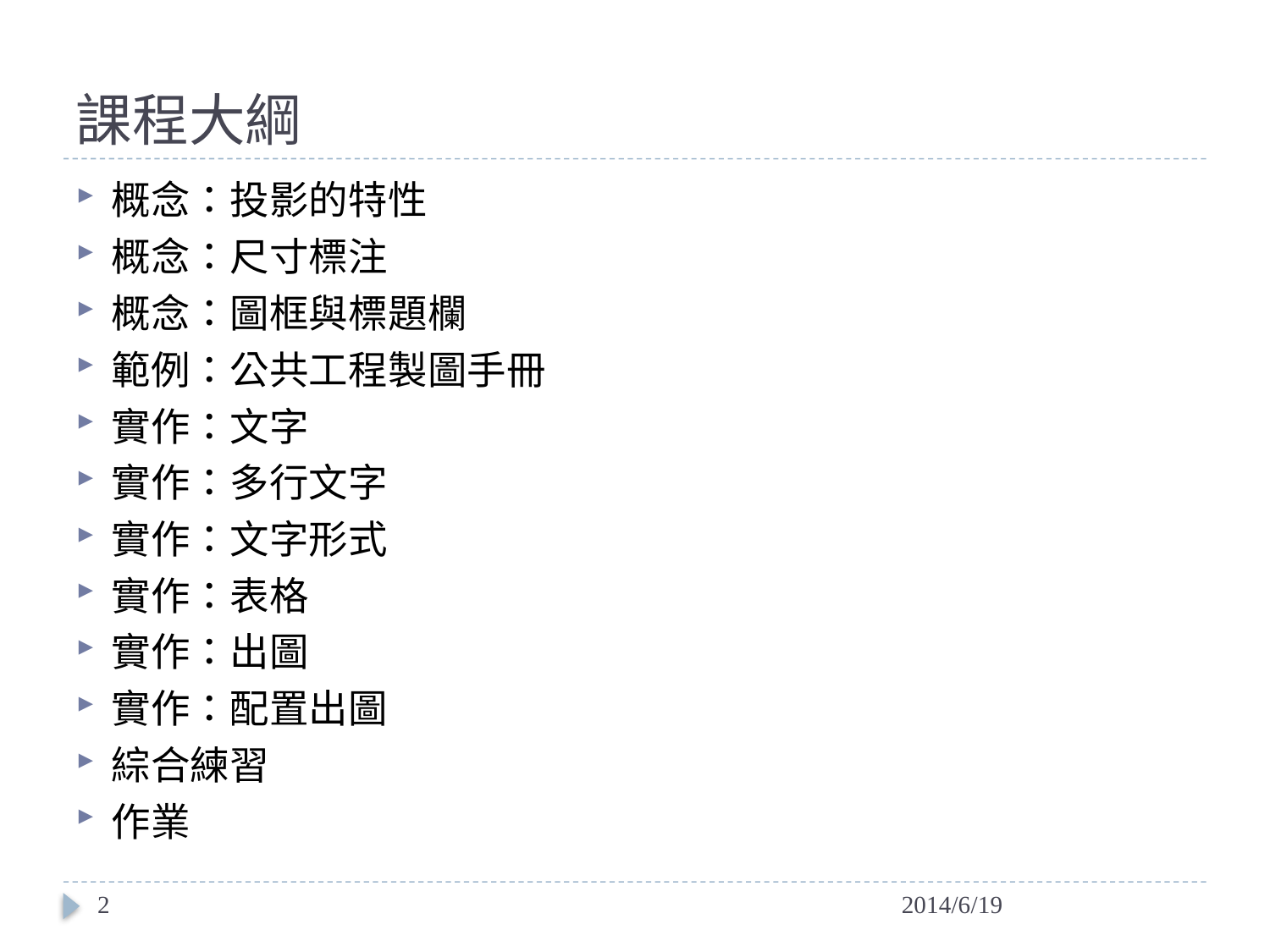

# 課程大綱
概念：投影的特性
概念：尺寸標注
概念：圖框與標題欄
範例：公共工程製圖手冊
實作：文字
實作：多行文字
實作：文字形式
實作：表格
實作：出圖
實作：配置出圖
綜合練習
作業
2
2014/6/19